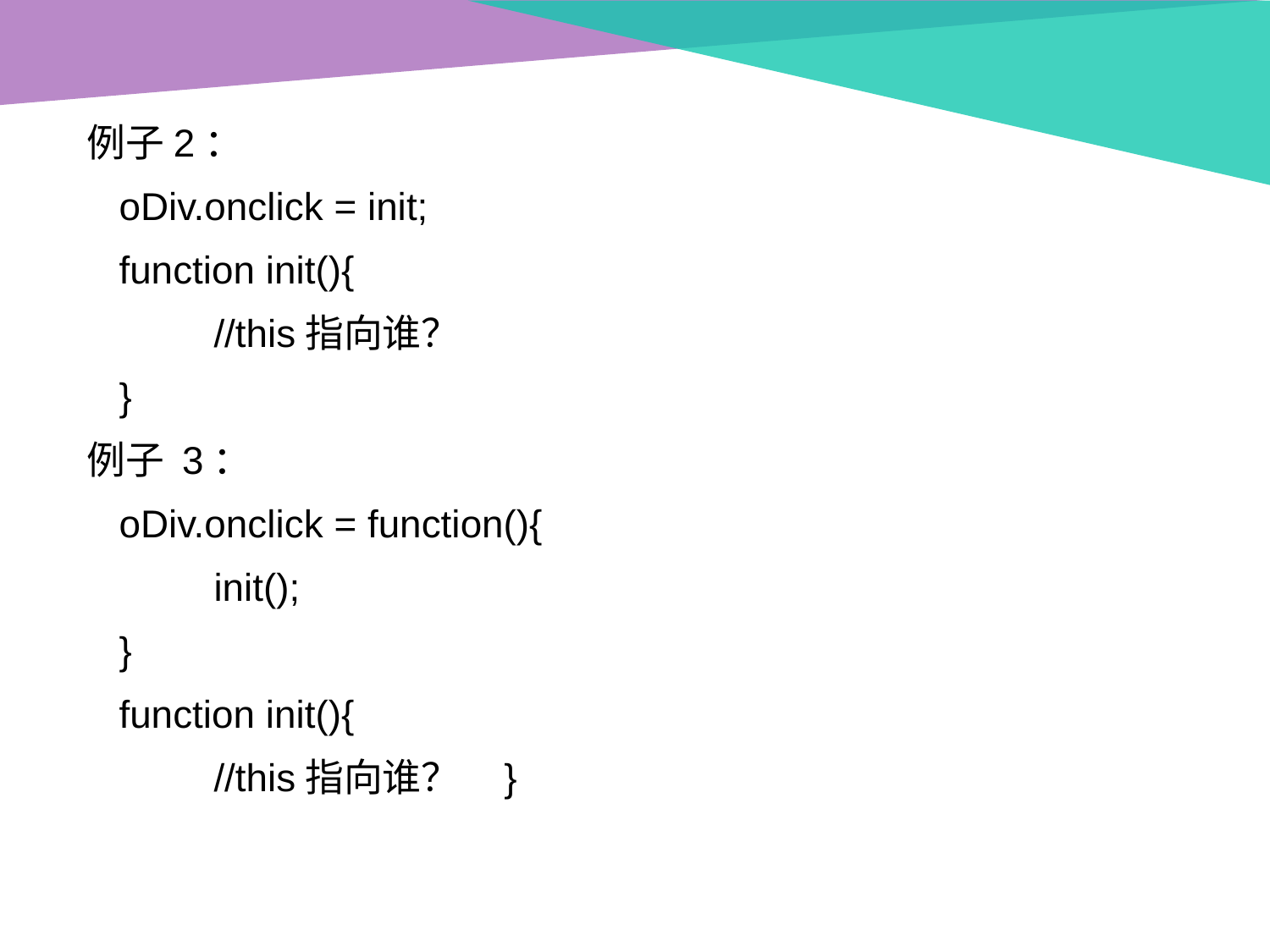

例子2：
   oDiv.onclick = init;
   function init(){
	//this指向谁？
   }
例子 3：
   oDiv.onclick = function(){
	init();
   }
   function init(){
	//this指向谁？    }